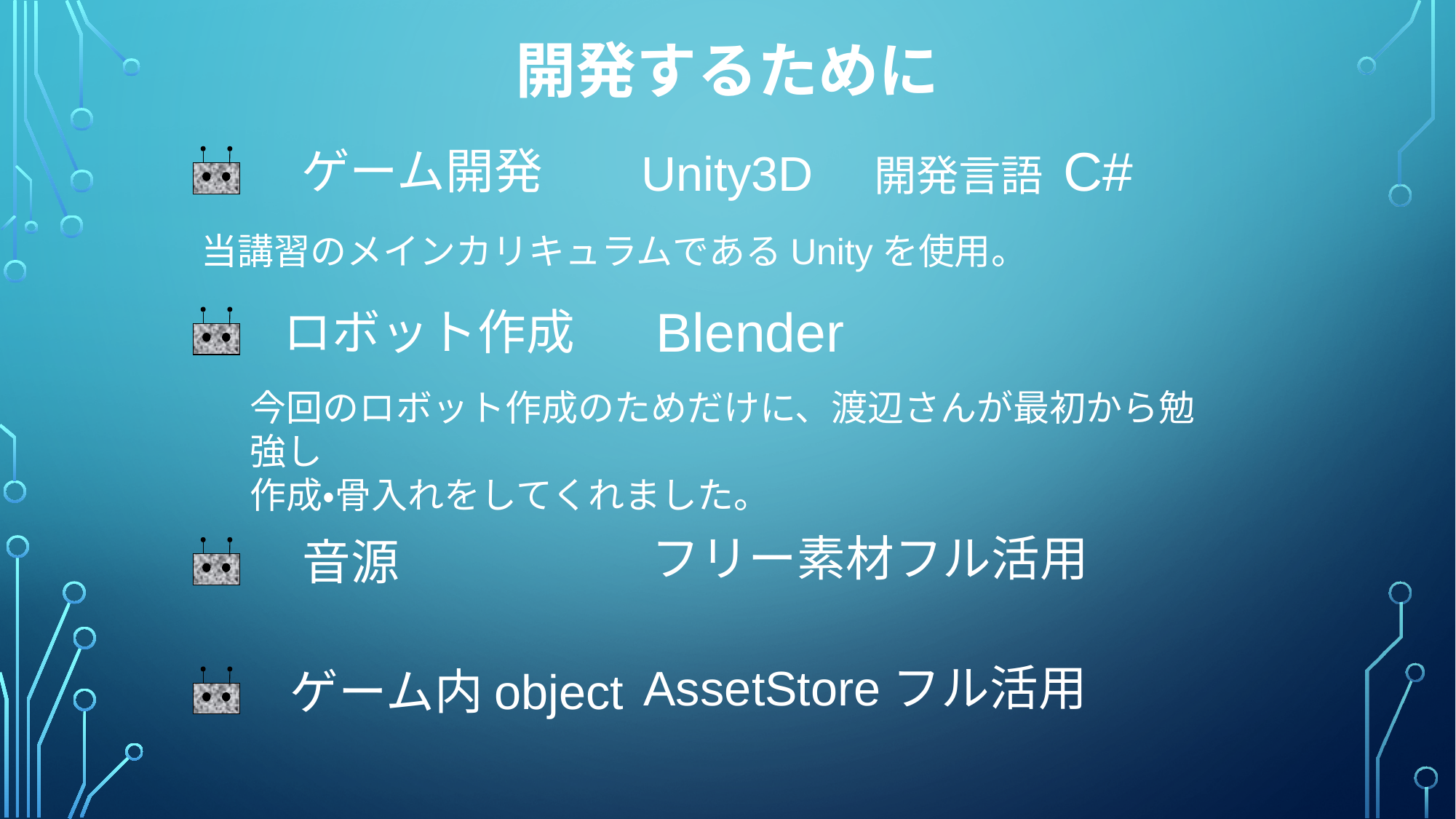

開発するために
Unity3D　開発言語 C#
ゲーム開発

当講習のメインカリキュラムであるUnityを使用。
Blender
ロボット作成

今回のロボット作成のためだけに、渡辺さんが最初から勉強し
作成・骨入れをしてくれました。
フリー素材フル活用
音源

AssetStoreフル活用
ゲーム内object